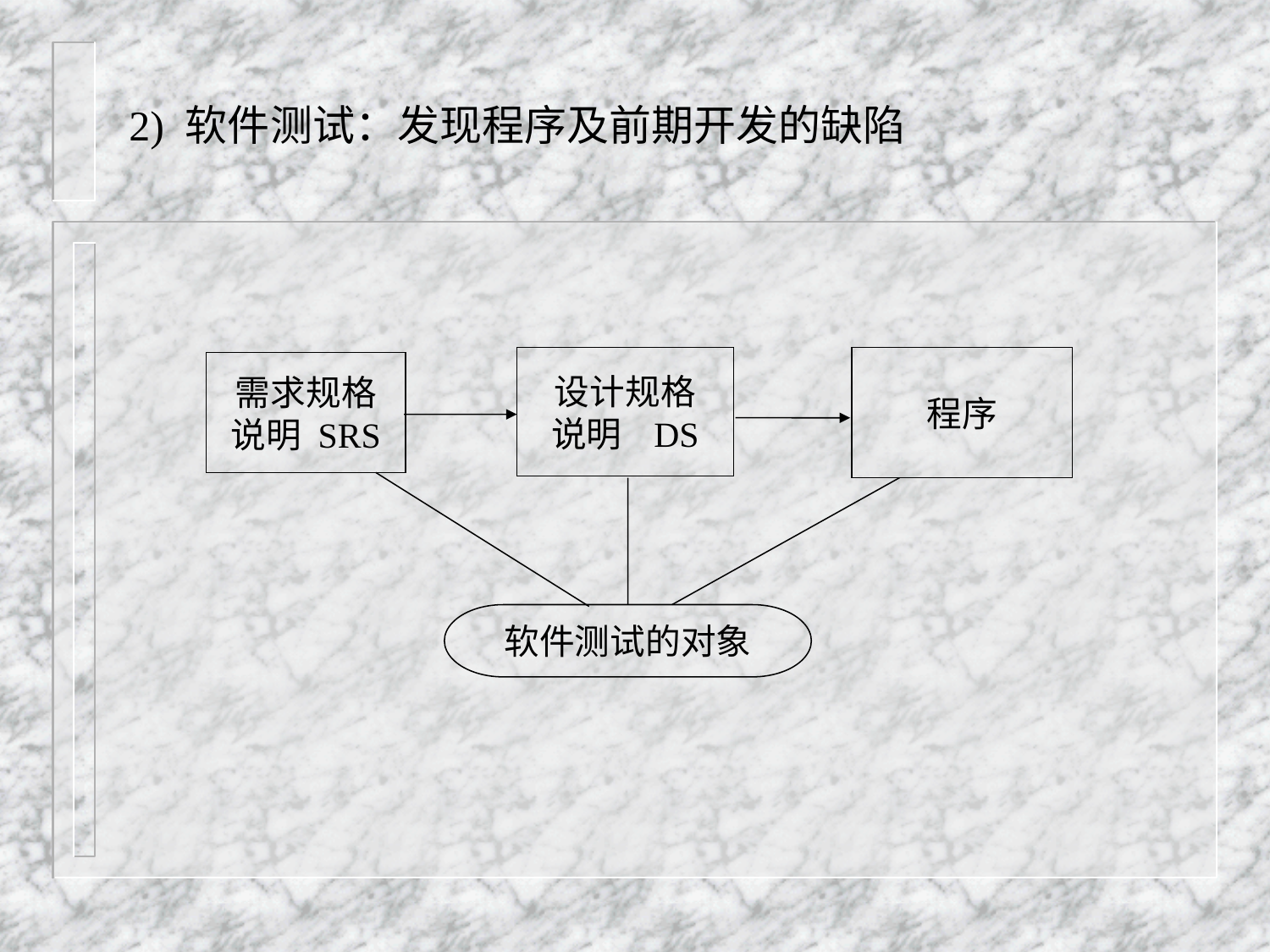

# 2) 软件测试：发现程序及前期开发的缺陷

设计规格
说明   DS
程序
需求规格
说明 SRS

软件测试的对象